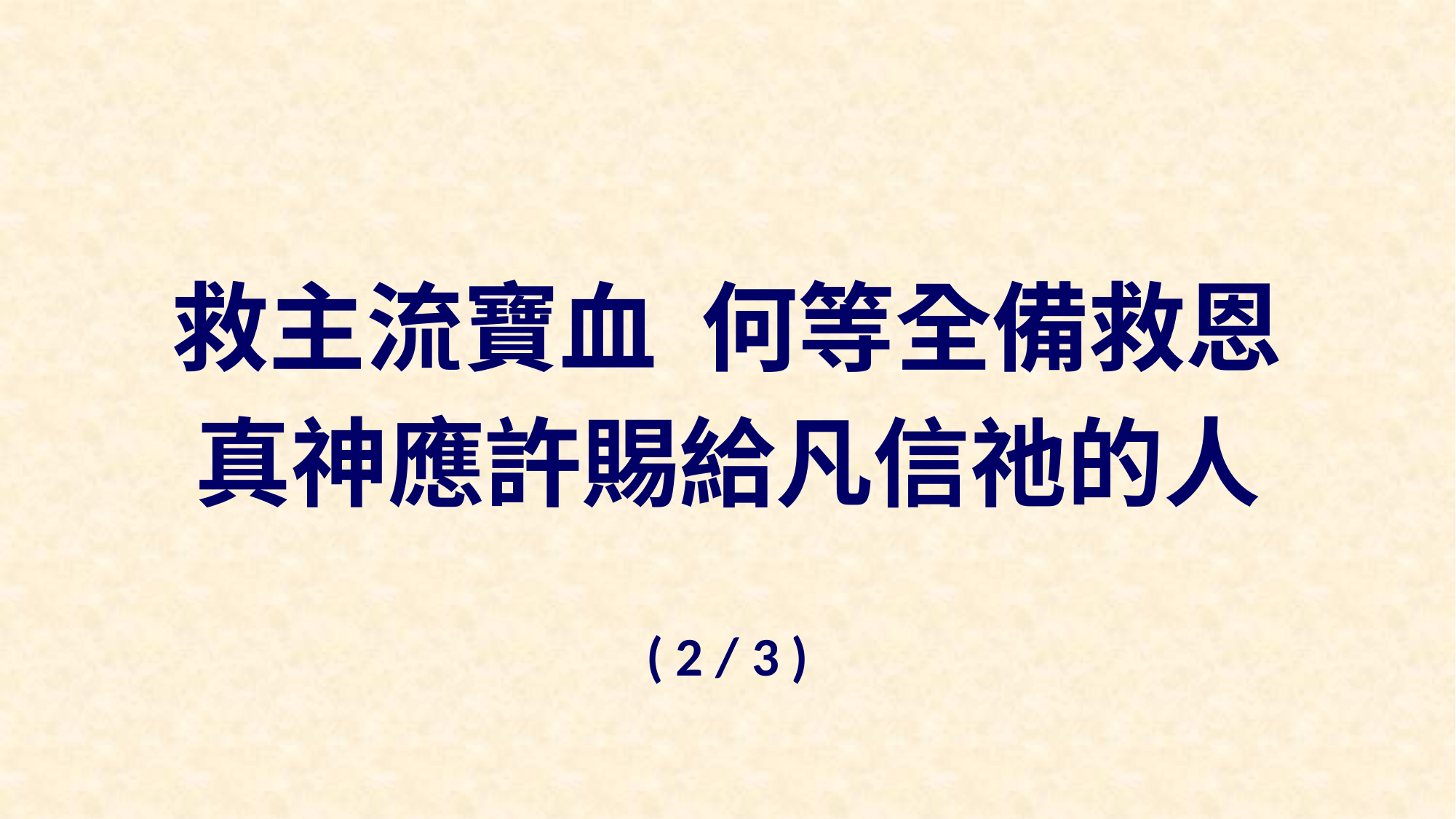

救主流寶血  何等全備救恩
真神應許賜給凡信祂的人
( 2 / 3 )